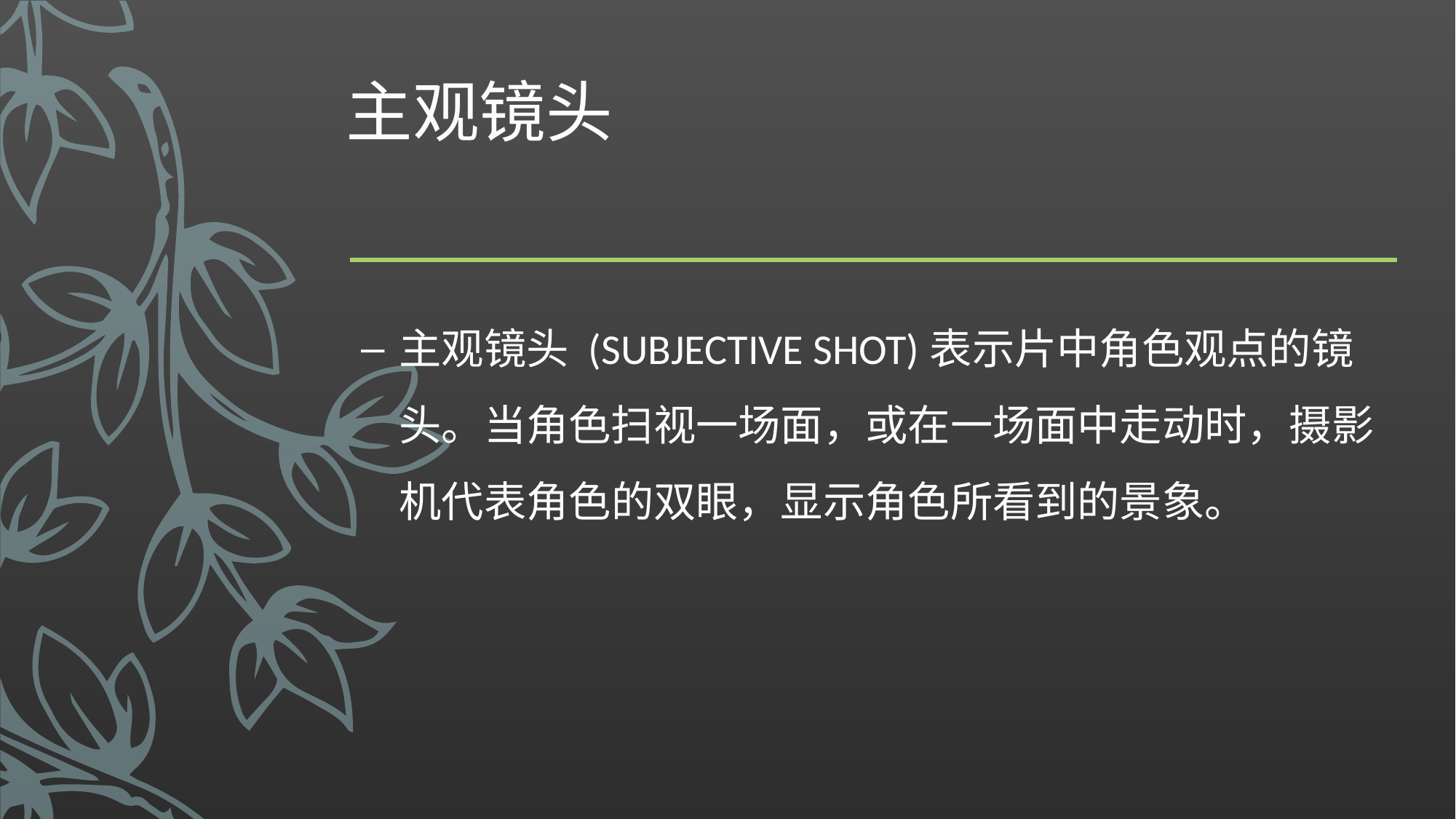

# 主观镜头
主观镜头 (SUBJECTIVE SHOT)表示片中角色观点的镜头。当角色扫视一场面，或在一场面中走动时，摄影机代表角色的双眼，显示角色所看到的景象。